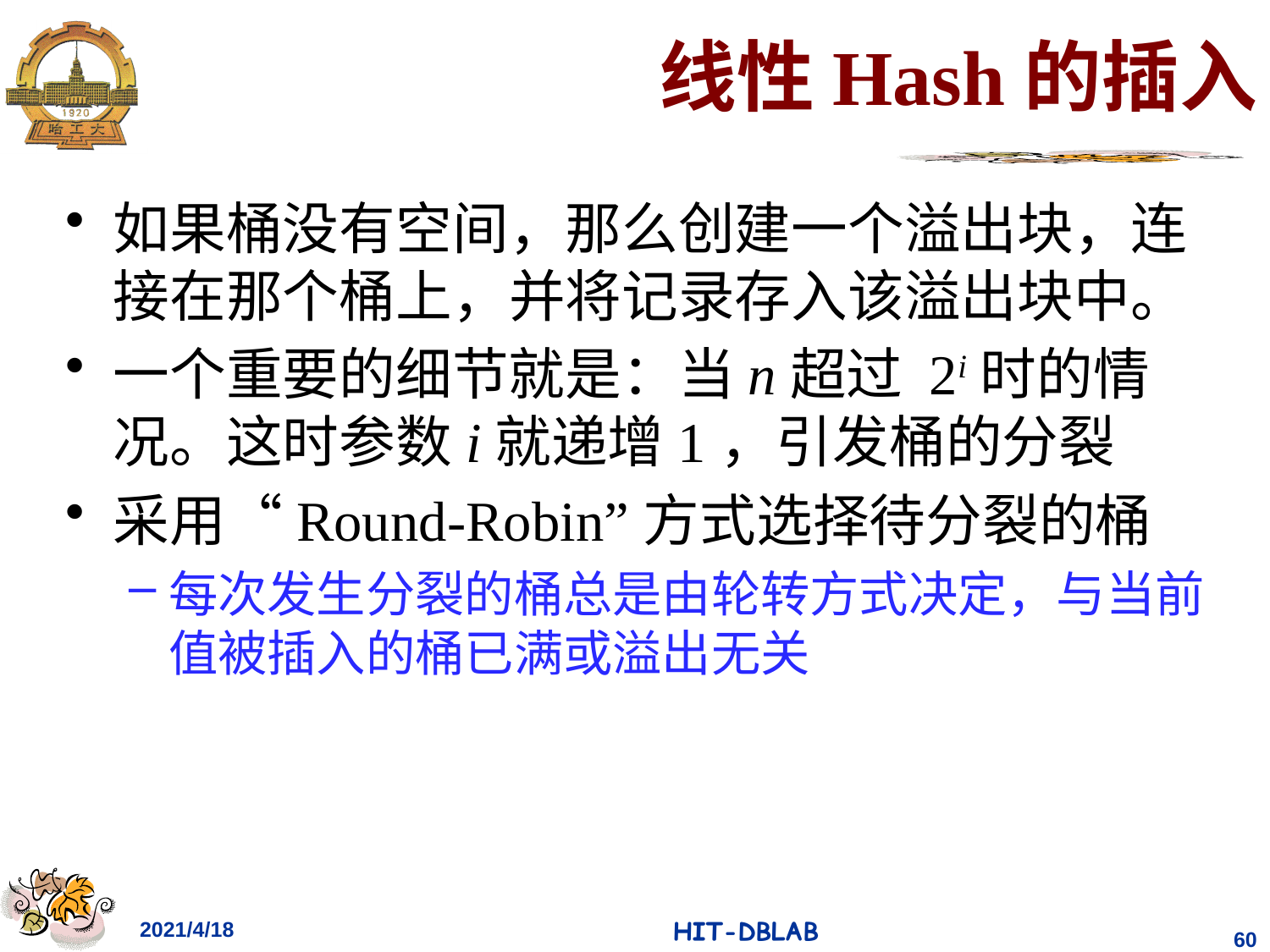

# 线性Hash的插入
如果桶没有空间，那么创建一个溢出块，连接在那个桶上，并将记录存入该溢出块中。
一个重要的细节就是：当n超过 2i时的情况。这时参数i就递增1，引发桶的分裂
采用“Round-Robin”方式选择待分裂的桶
每次发生分裂的桶总是由轮转方式决定，与当前值被插入的桶已满或溢出无关
2021/4/18
HIT-DBLAB
60